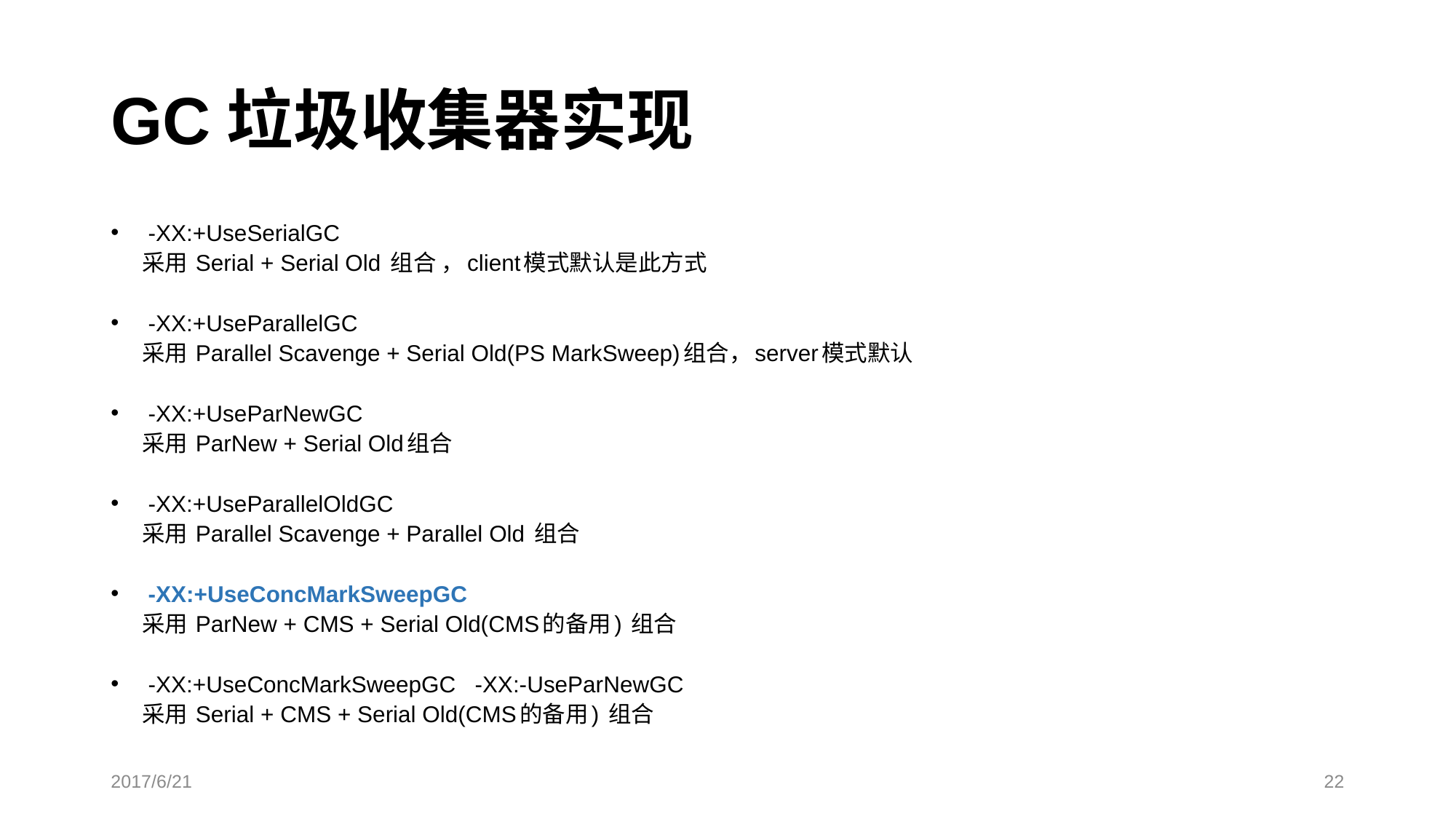

# GC垃圾收集器实现
 -XX:+UseSerialGC
	采用 Serial + Serial Old 组合 ，client模式默认是此方式

 -XX:+UseParallelGC
	采用 Parallel Scavenge + Serial Old(PS MarkSweep)组合，server模式默认

 -XX:+UseParNewGC
	采用 ParNew + Serial Old组合

 -XX:+UseParallelOldGC
	采用 Parallel Scavenge + Parallel Old 组合

 -XX:+UseConcMarkSweepGC
	采用 ParNew + CMS + Serial Old(CMS的备用) 组合

 -XX:+UseConcMarkSweepGC   -XX:-UseParNewGC
	采用 Serial + CMS + Serial Old(CMS的备用) 组合

2017/6/21
22